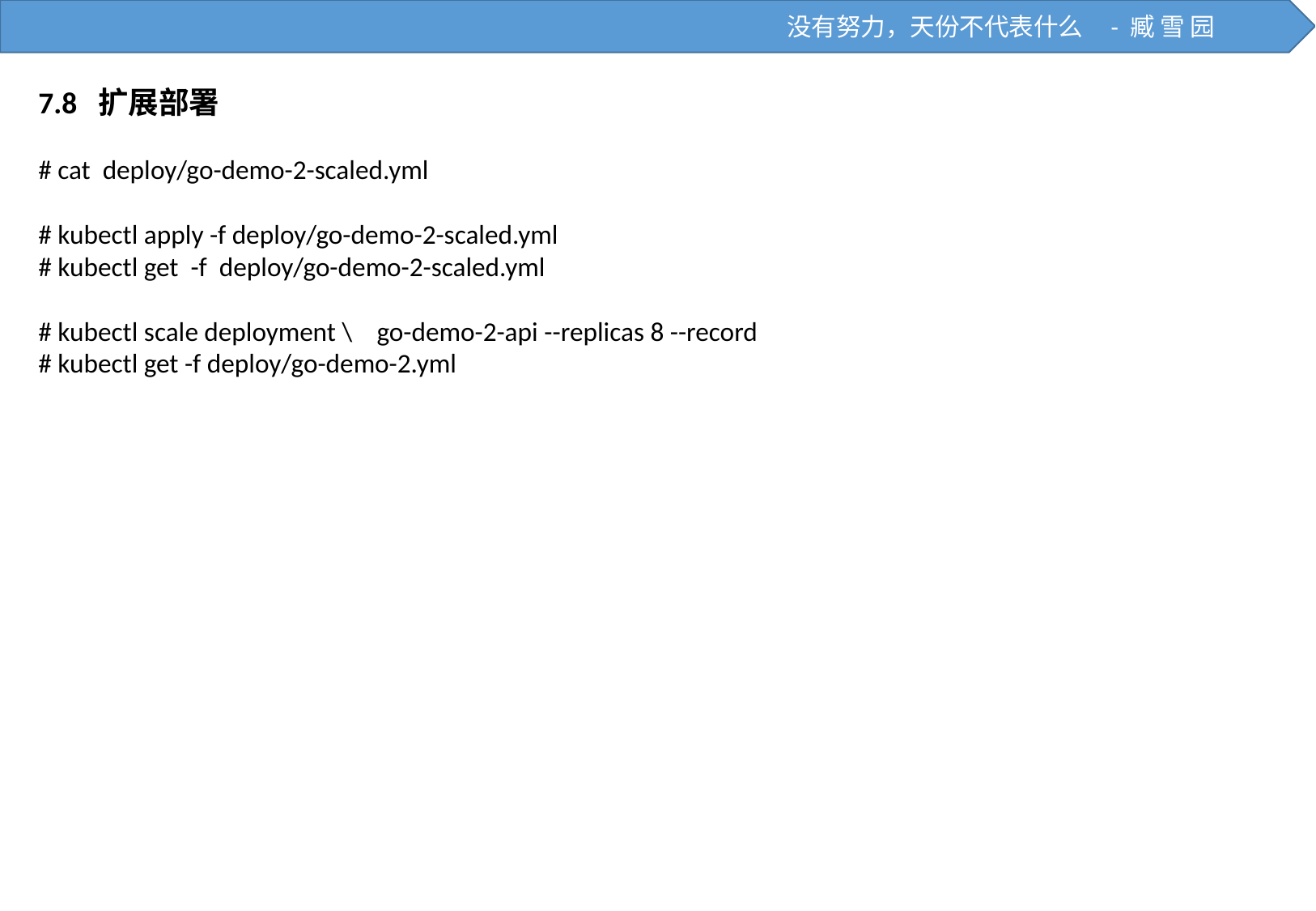

没有努力，天份不代表什么    - 臧 雪 园
7.8  扩展部署

# cat  deploy/go-demo-2-scaled.yml

# kubectl apply -f deploy/go-demo-2-scaled.yml
# kubectl get  -f  deploy/go-demo-2-scaled.yml

# kubectl scale deployment \    go-demo-2-api --replicas 8 --record
# kubectl get -f deploy/go-demo-2.yml